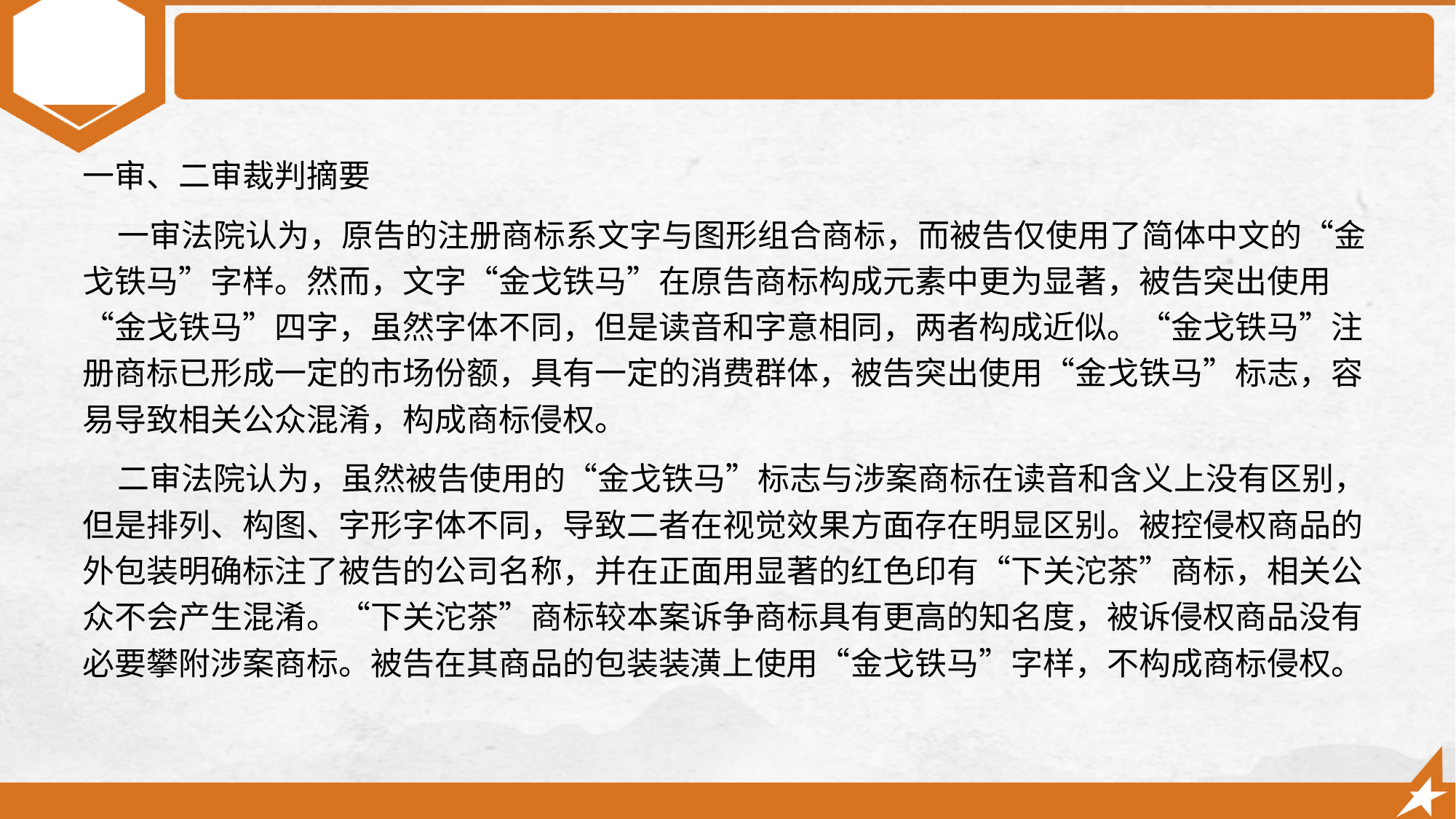

一审、二审裁判摘要
    一审法院认为，原告的注册商标系文字与图形组合商标，而被告仅使用了简体中文的“金戈铁马”字样。然而，文字“金戈铁马”在原告商标构成元素中更为显著，被告突出使用“金戈铁马”四字，虽然字体不同，但是读音和字意相同，两者构成近似。“金戈铁马”注册商标已形成一定的市场份额，具有一定的消费群体，被告突出使用“金戈铁马”标志，容易导致相关公众混淆，构成商标侵权。
    二审法院认为，虽然被告使用的“金戈铁马”标志与涉案商标在读音和含义上没有区别，但是排列、构图、字形字体不同，导致二者在视觉效果方面存在明显区别。被控侵权商品的外包装明确标注了被告的公司名称，并在正面用显著的红色印有“下关沱茶”商标，相关公众不会产生混淆。“下关沱茶”商标较本案诉争商标具有更高的知名度，被诉侵权商品没有必要攀附涉案商标。被告在其商品的包装装潢上使用“金戈铁马”字样，不构成商标侵权。